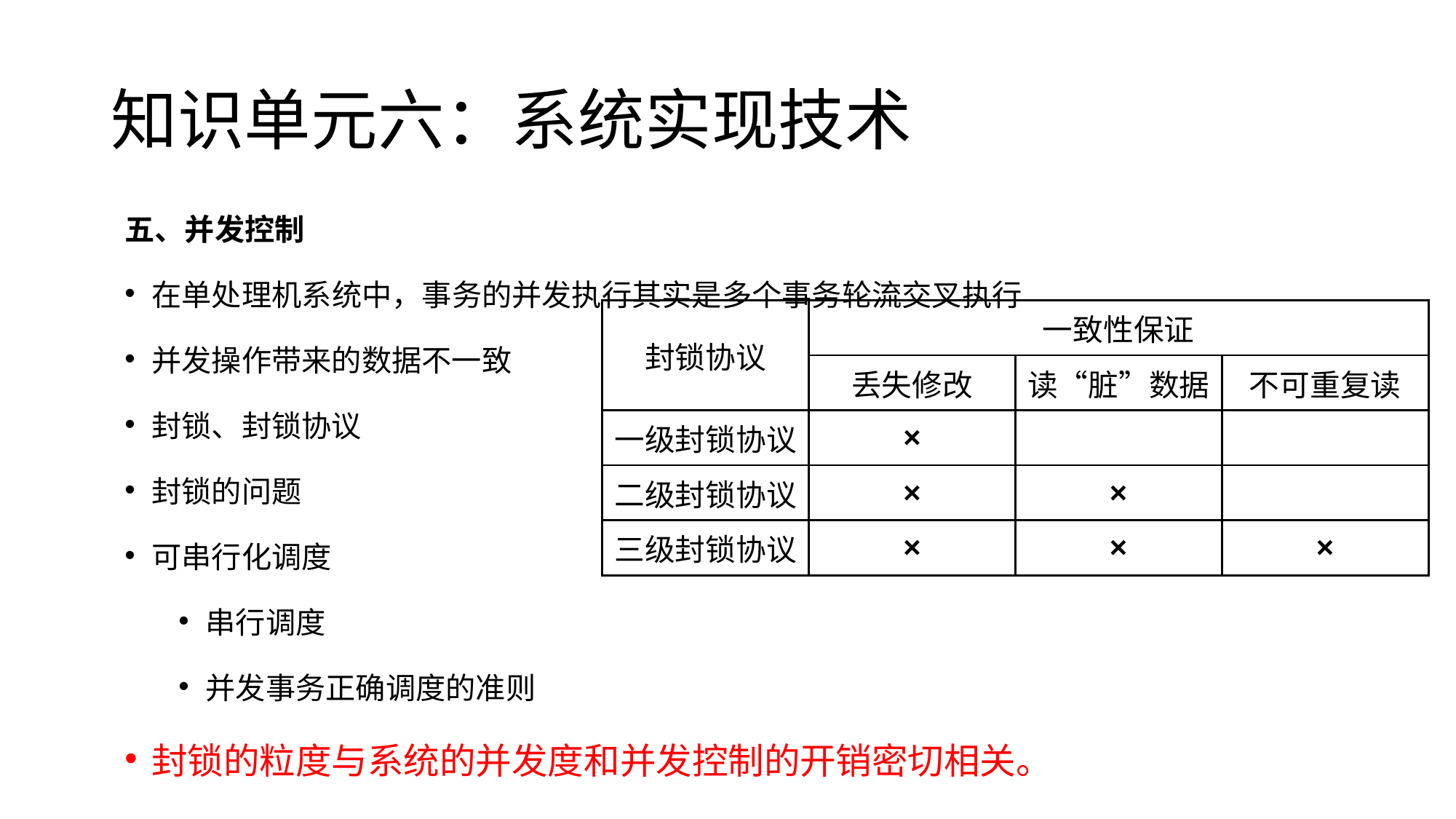

# 知识单元六：系统实现技术
五、并发控制
在单处理机系统中，事务的并发执行其实是多个事务轮流交叉执行
并发操作带来的数据不一致
封锁、封锁协议
封锁的问题
可串行化调度
串行调度
并发事务正确调度的准则
封锁的粒度与系统的并发度和并发控制的开销密切相关。

| 封锁协议 | 一致性保证 |  |  |
| --- | --- | --- | --- |
|  | 丢失修改 | 读“脏”数据 | 不可重复读 |
| 一级封锁协议 | × |  |  |
| 二级封锁协议 | × | × |  |
| 三级封锁协议 | × | × | × |